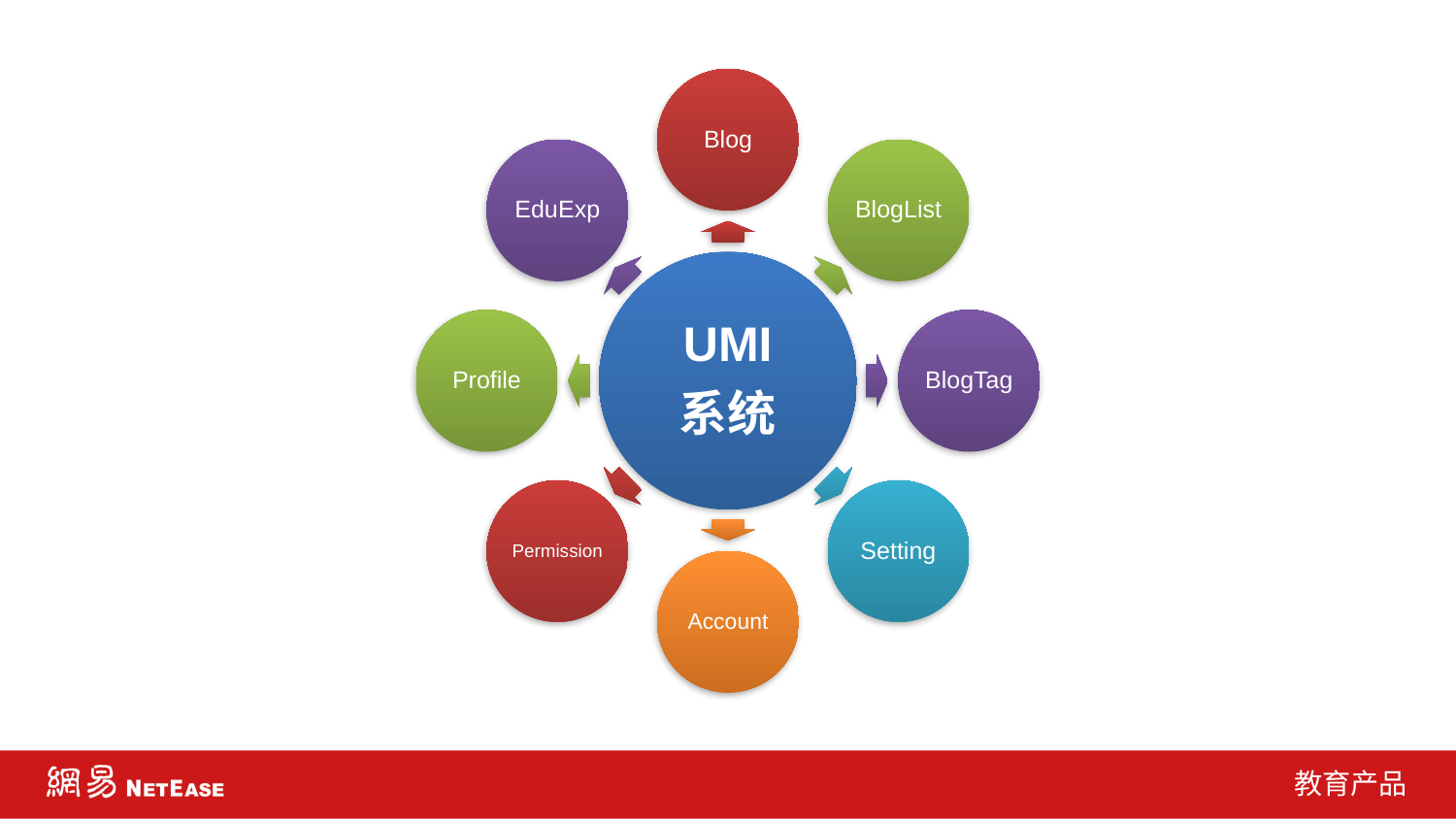

UMI
系统

Blog

BlogList

BlogTag

Setting

Account

Permission

Profile

EduExp
教育产品